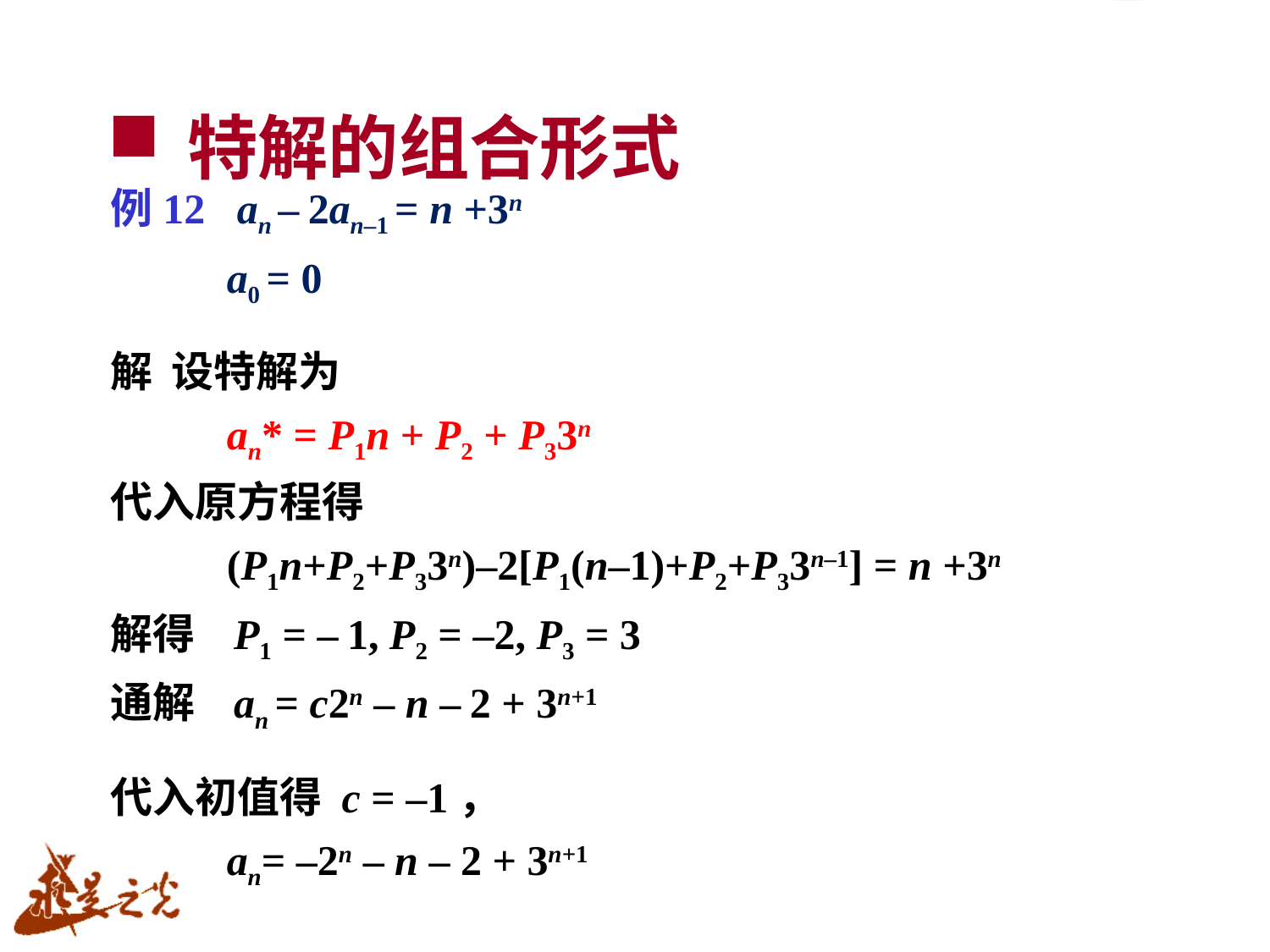

# 特解的组合形式
例12   an – 2an–1 = n +3n
           a0 = 0
解  设特解为
           an* = P1n + P2 + P33n
代入原方程得
           (P1n+P2+P33n)–2[P1(n–1)+P2+P33n–1] = n +3n
解得   P1 = – 1, P2 = –2, P3 = 3
通解   an = c2n – n – 2 + 3n+1
代入初值得 c = –1，
           an= –2n – n – 2 + 3n+1
24